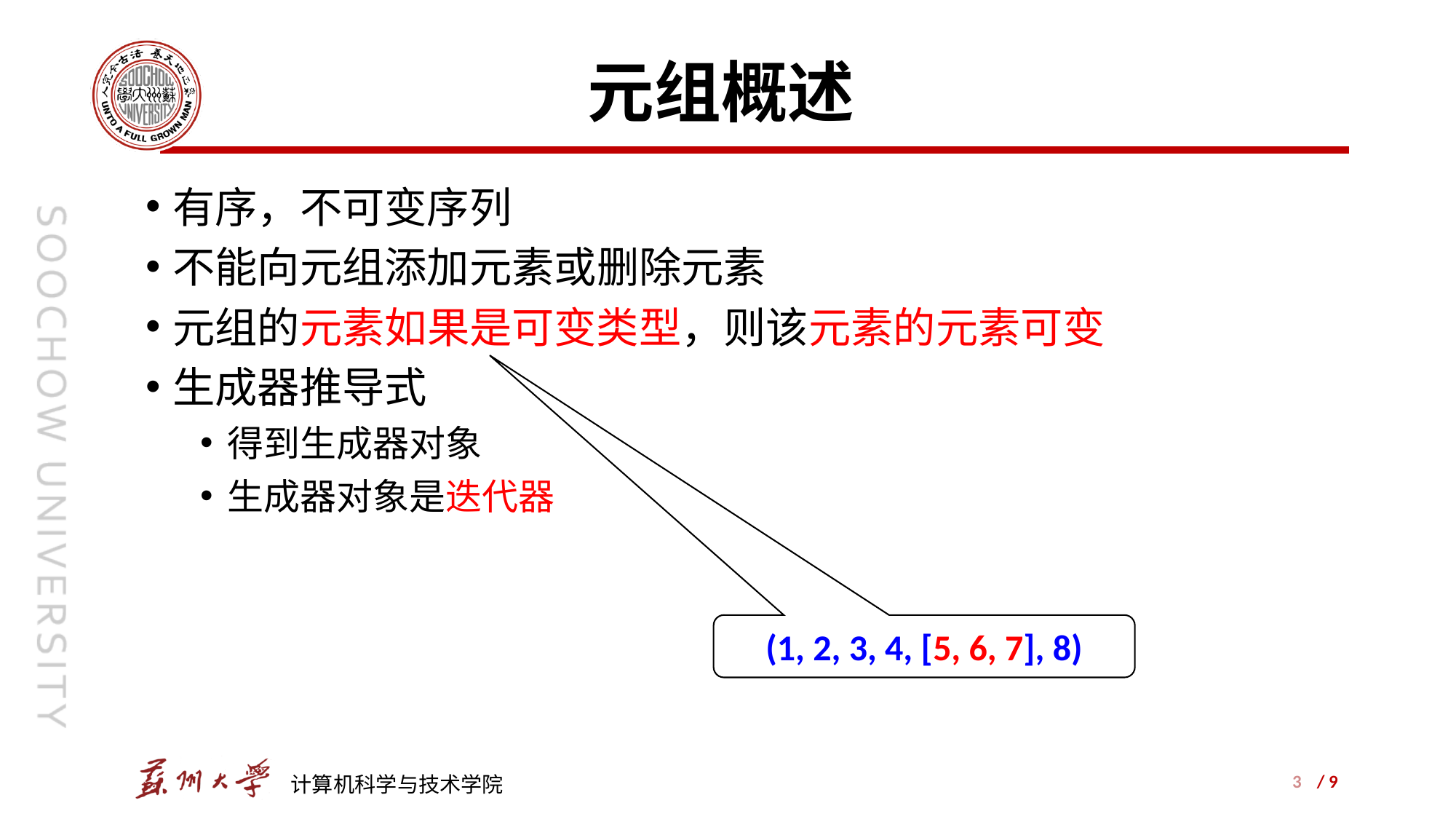

# 元组概述
有序，不可变序列
不能向元组添加元素或删除元素
元组的元素如果是可变类型，则该元素的元素可变
生成器推导式
得到生成器对象
生成器对象是迭代器
(1, 2, 3, 4, [5, 6, 7], 8)
3